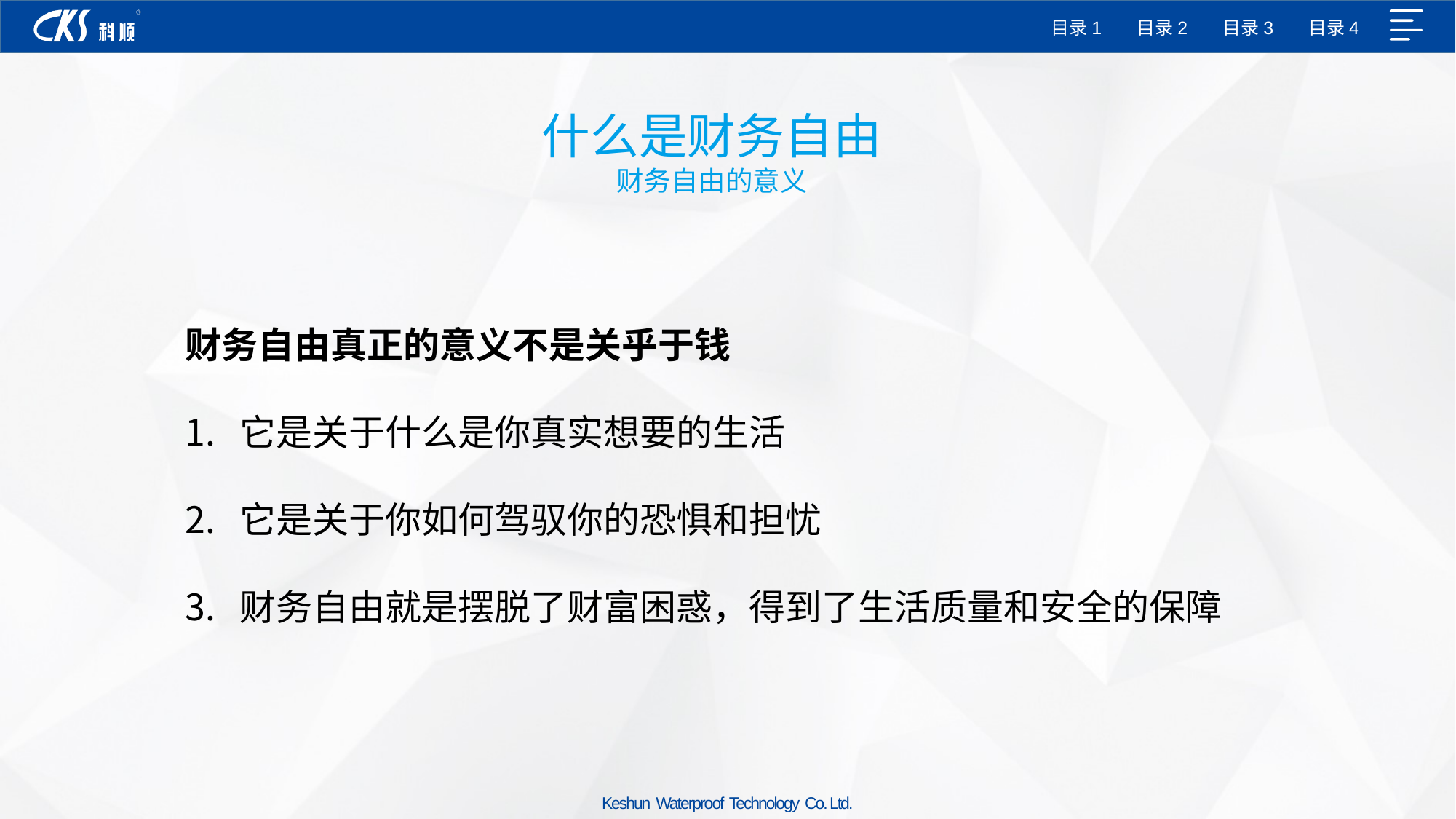

什么是财务自由
财务自由的意义
财务自由真正的意义不是关乎于钱

它是关于什么是你真实想要的生活

它是关于你如何驾驭你的恐惧和担忧

财务自由就是摆脱了财富困惑，得到了生活质量和安全的保障